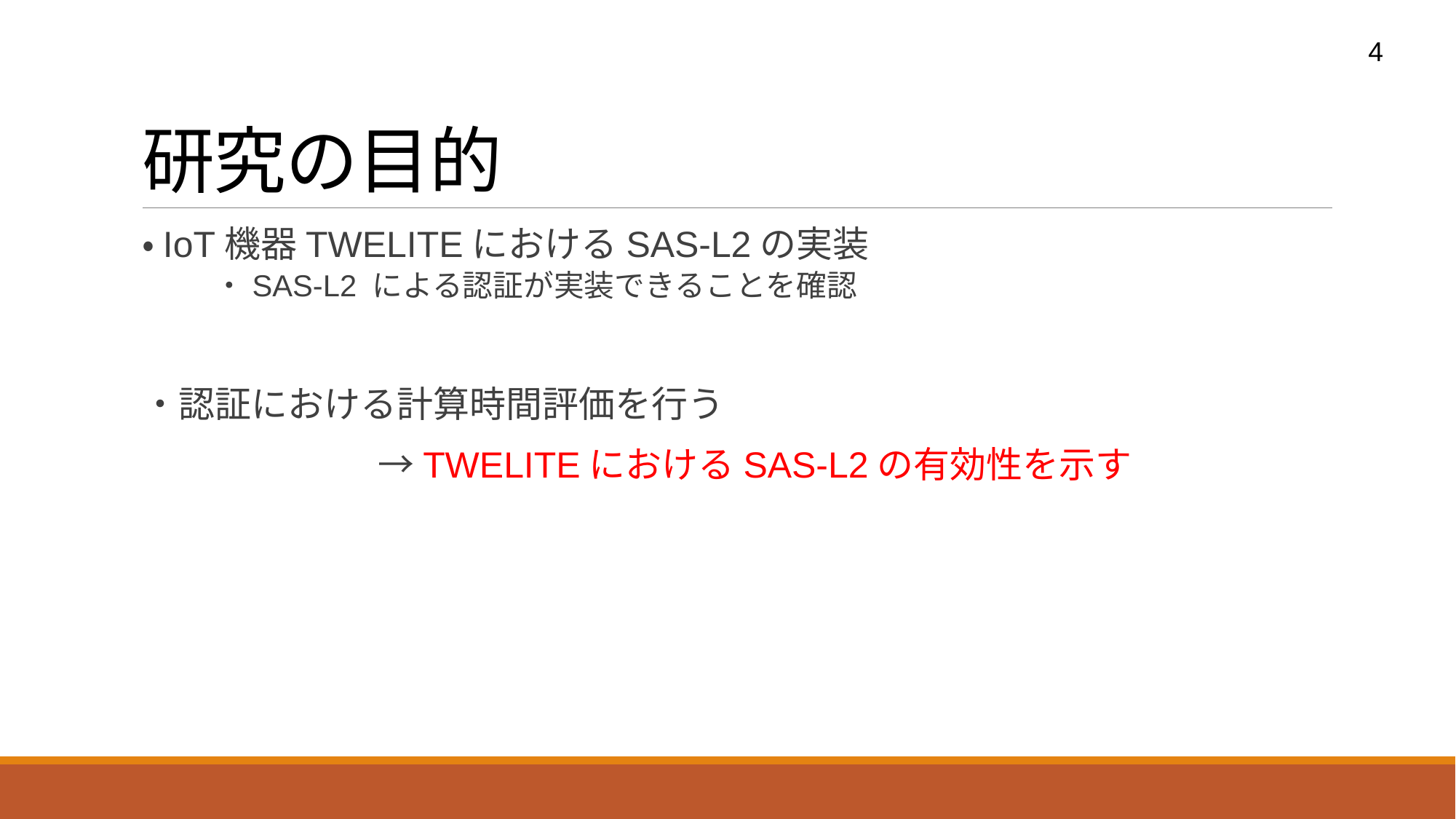

4
# 研究の目的
・IoT機器TWELITEにおけるSAS-L2の実装
　　・SAS-L2 による認証が実装できることを確認

・認証における計算時間評価を行う
　→TWELITEにおけるSAS-L2の有効性を示す